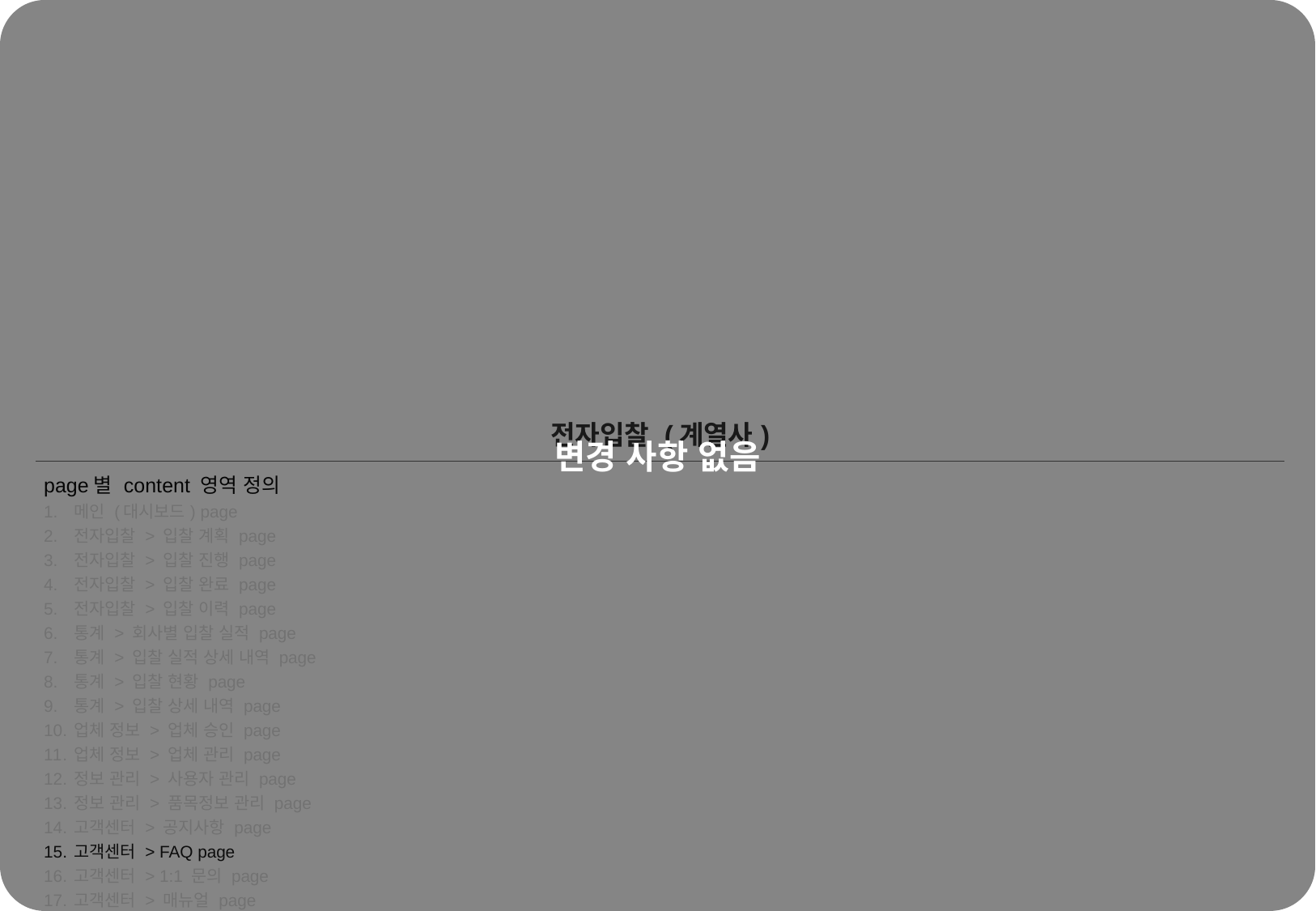

변경 사항 없음
| 전자입찰 (계열사) |
| --- |
| page별 content 영역 정의 메인 (대시보드) page 전자입찰 > 입찰 계획 page 전자입찰 > 입찰 진행 page 전자입찰 > 입찰 완료 page 전자입찰 > 입찰 이력 page 통계 > 회사별 입찰 실적 page 통계 > 입찰 실적 상세 내역 page 통계 > 입찰 현황 page 통계 > 입찰 상세 내역 page 업체 정보 > 업체 승인 page 업체 정보 > 업체 관리 page 정보 관리 > 사용자 관리 page 정보 관리 > 품목정보 관리 page 고객센터 > 공지사항 page 고객센터 > FAQ page 고객센터 > 1:1 문의 page 고객센터 > 매뉴얼 page |